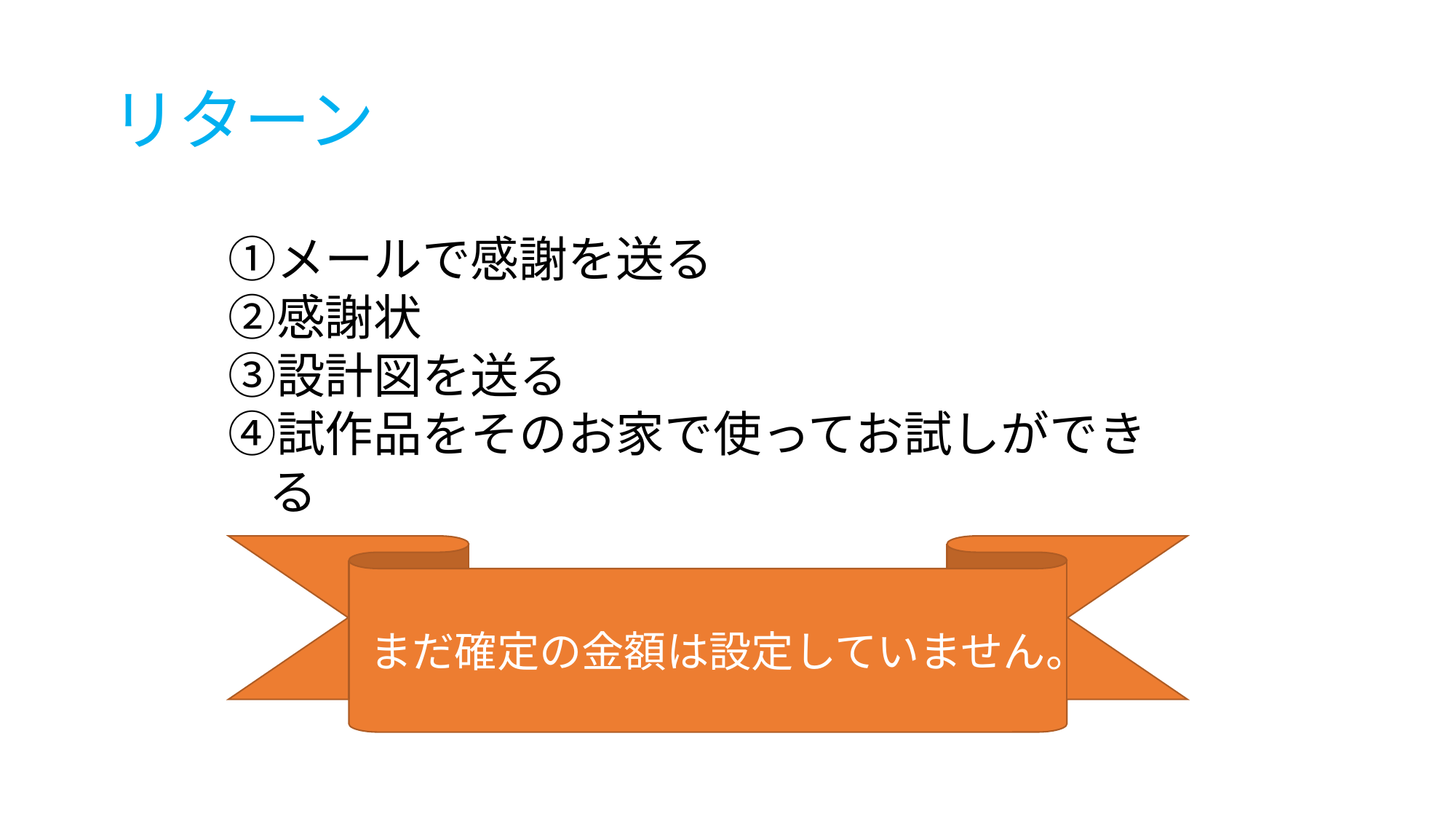

# リターン
メールで感謝を送る
感謝状
設計図を送る
試作品をそのお家で使ってお試しができる
まだ確定の金額は設定していません。